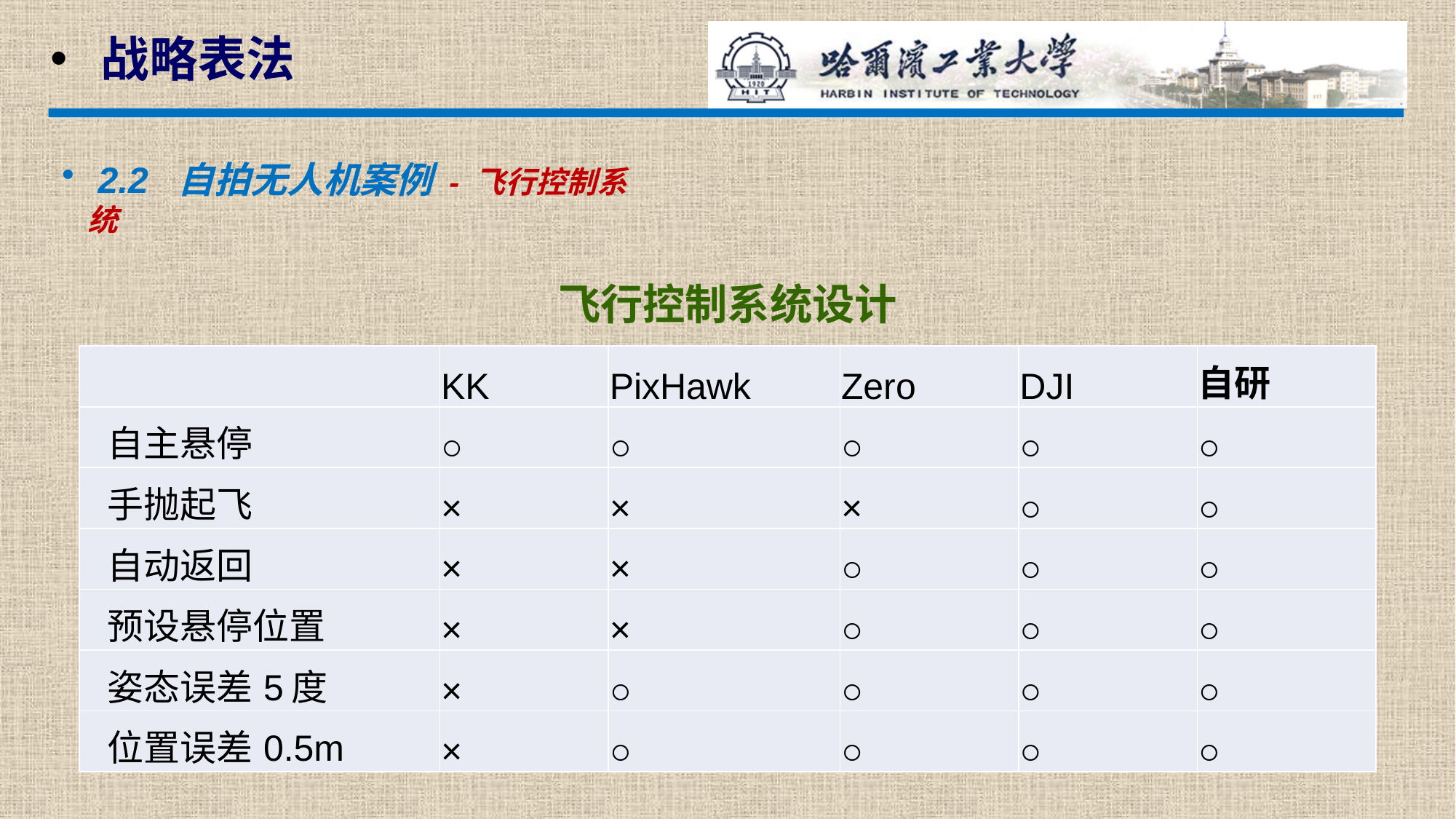

战略表法
 2.2  自拍无人机案例 - 飞行控制系统
飞行控制系统设计
|  | KK | PixHawk | Zero | DJI | 自研 |
| --- | --- | --- | --- | --- | --- |
| 自主悬停 | ○ | ○ | ○ | ○ | ○ |
| 手抛起飞 | × | × | × | ○ | ○ |
| 自动返回 | × | × | ○ | ○ | ○ |
| 预设悬停位置 | × | × | ○ | ○ | ○ |
| 姿态误差5度 | × | ○ | ○ | ○ | ○ |
| 位置误差0.5m | × | ○ | ○ | ○ | ○ |